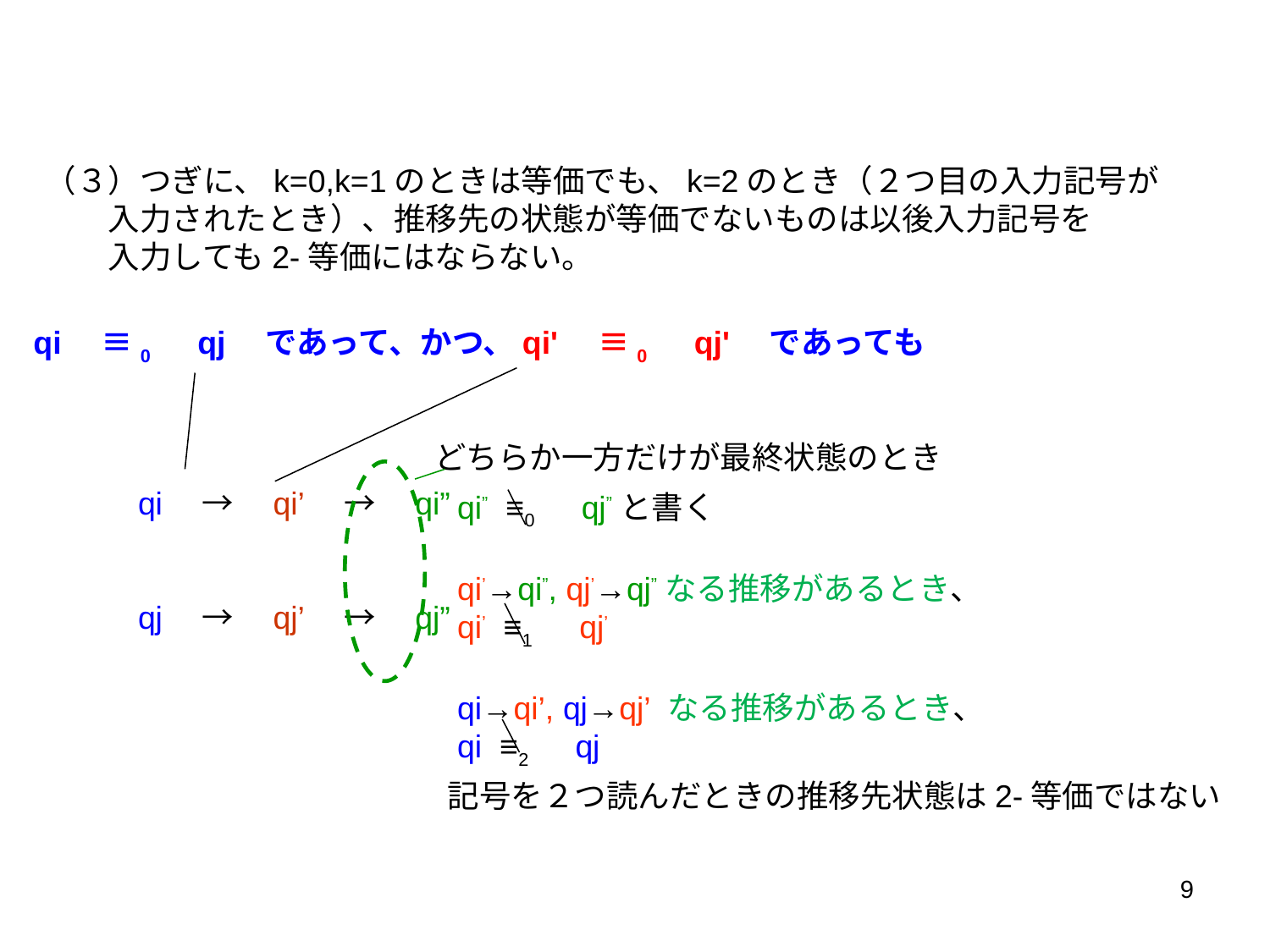

（３）つぎに、k=0,k=1のときは等価でも、k=2のとき（２つ目の入力記号が
　　入力されたとき）、推移先の状態が等価でないものは以後入力記号を
　　入力しても2-等価にはならない。
qi　≡0　qj　であって、かつ、qi'　≡0　qj'　であっても

　　qi　→　qi’　→　qi”

　　qj　→　qj’　→　qj”

どちらか一方だけが最終状態のとき

qi”  ≡0　qj”と書く

qi’→qi”, qj’→qj”なる推移があるとき、
qi’  ≡1　qj’

qi→qi’, qj→qj’ なる推移があるとき、
qi  ≡2　qj

記号を２つ読んだときの推移先状態は2-等価ではない
9